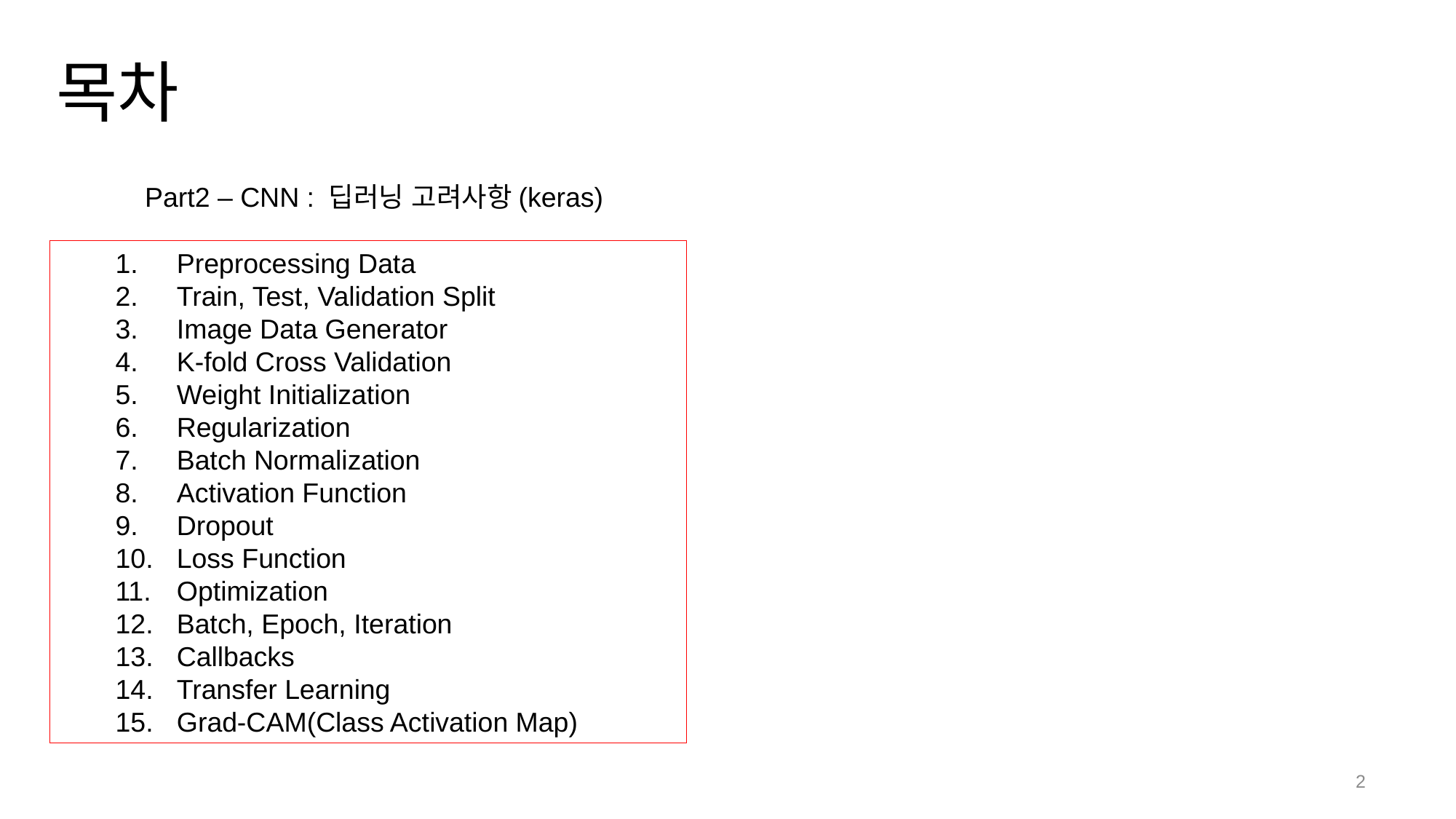

# 목차
Part2 – CNN : 딥러닝 고려사항(keras)
Preprocessing Data
Train, Test, Validation Split
Image Data Generator
K-fold Cross Validation
Weight Initialization
Regularization
Batch Normalization
Activation Function
Dropout
Loss Function
Optimization
Batch, Epoch, Iteration
Callbacks
Transfer Learning
Grad-CAM(Class Activation Map)
2